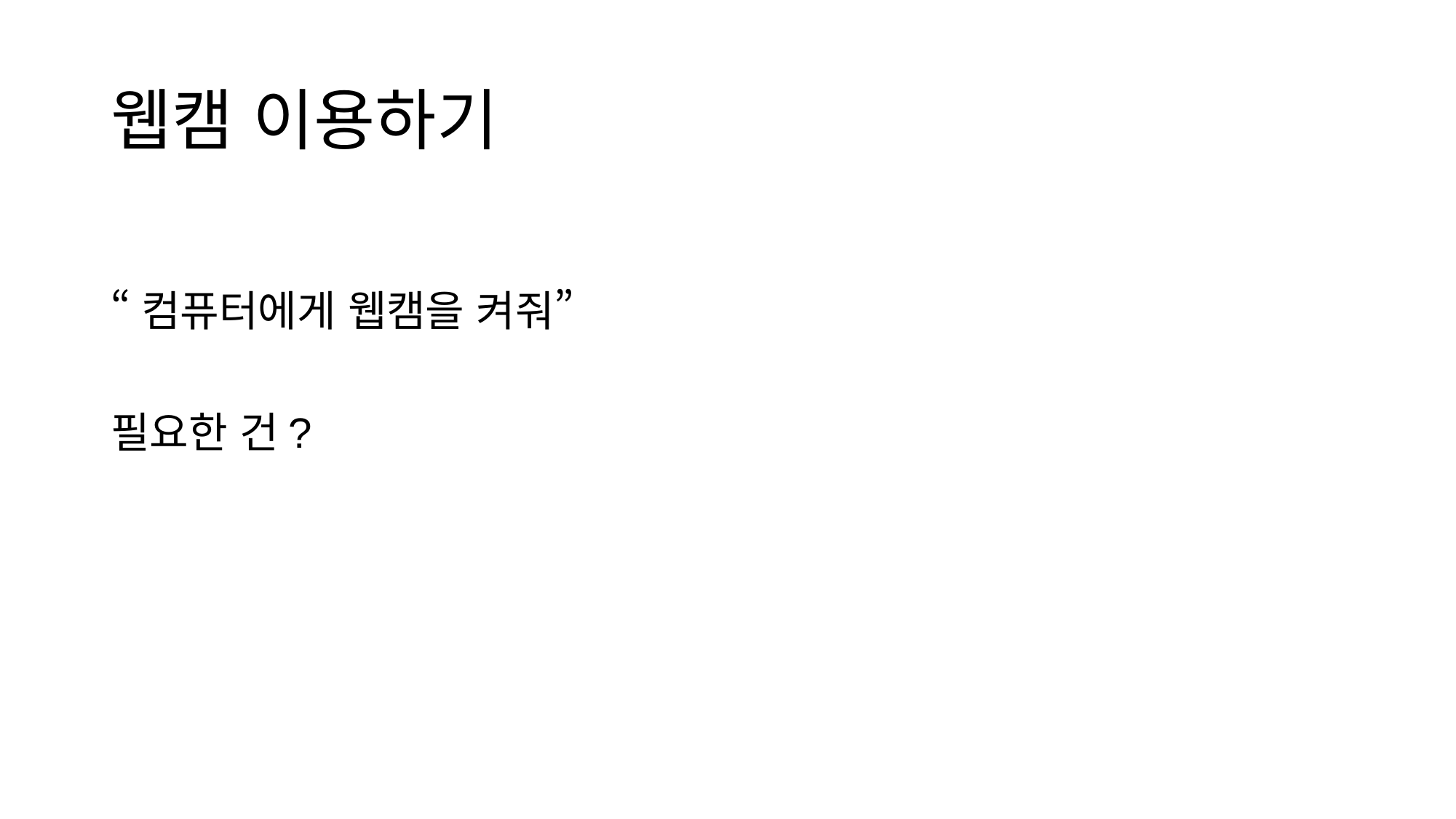

# 웹캠 이용하기

“컴퓨터에게 웹캠을 켜줘”

필요한 건?